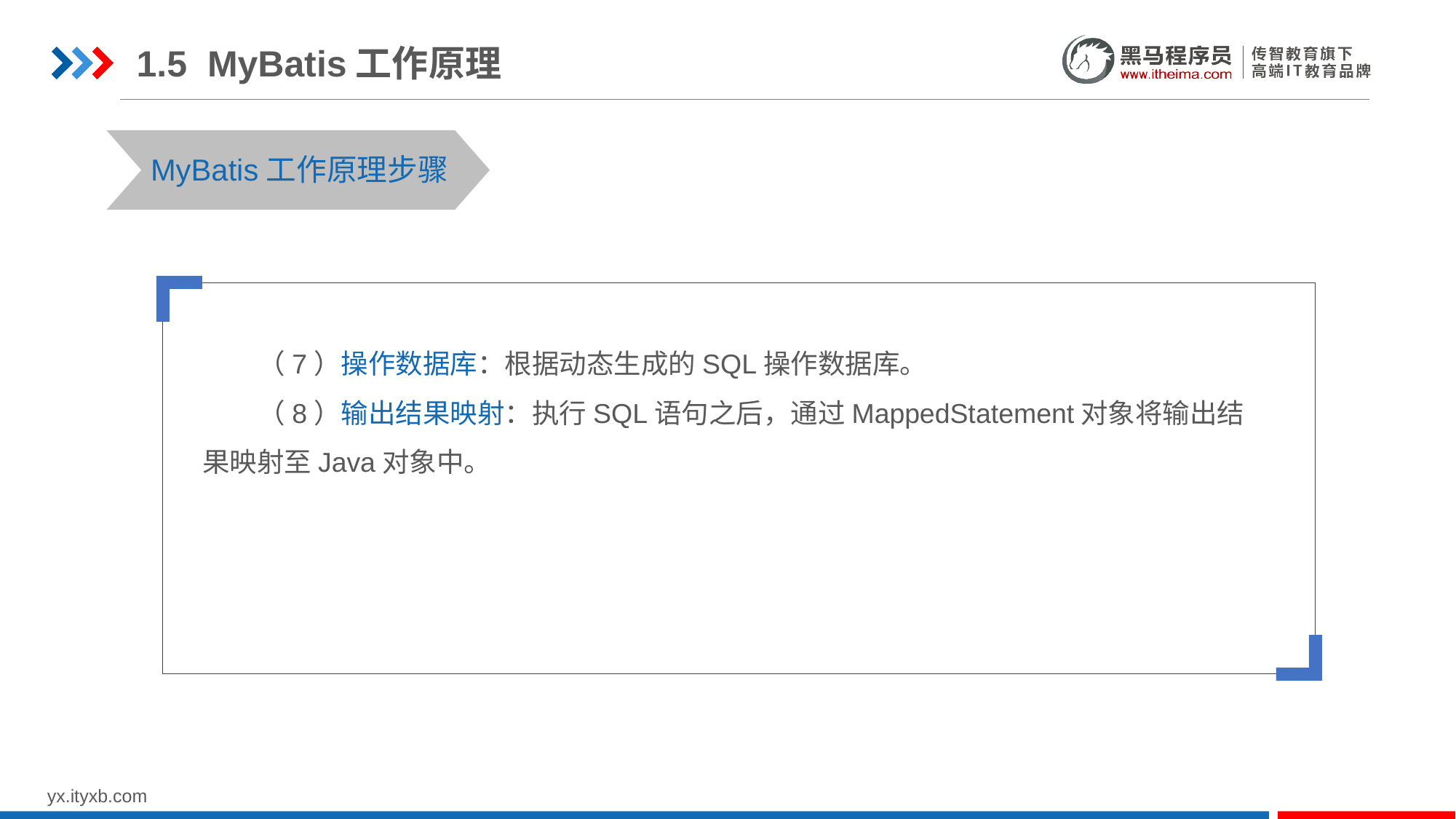

1.5  MyBatis工作原理

MyBatis工作原理步骤

        （7）操作数据库：根据动态生成的SQL操作数据库。
        （8）输出结果映射：执行SQL语句之后，通过MappedStatement对象将输出结果映射至Java对象中。